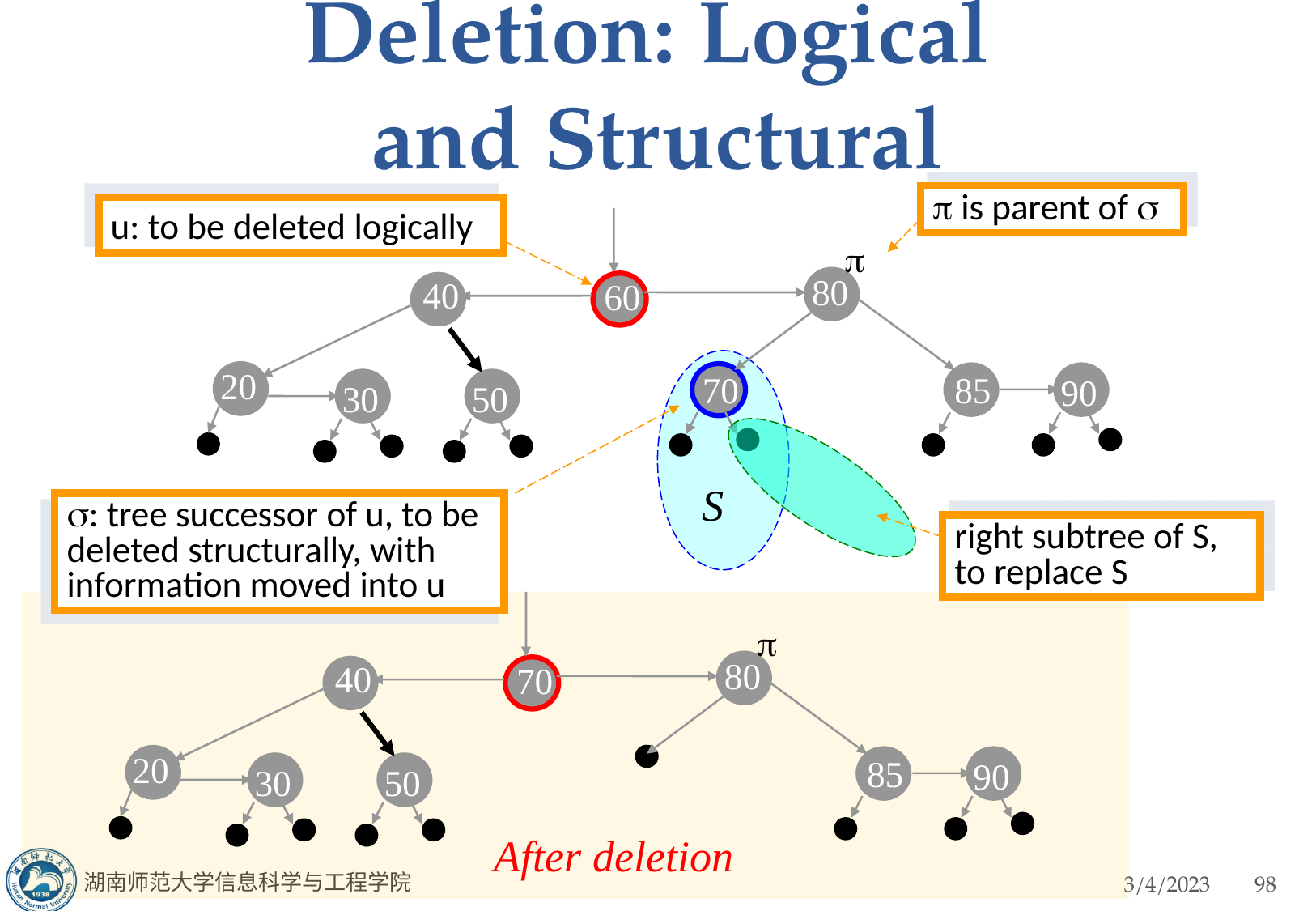

# Deletion: Logical and Structural
π is parent of σ
u: to be deleted logically

π

80
40

60

20
70
85

90

30
50

S
σ: tree successor of u, to be deleted structurally, with information moved into u

right subtree of S, to replace S

π
80
40

70

20

85

90

30
50

After deletion

湖南师范大学信息科学与工程学院
3/4/2023
98